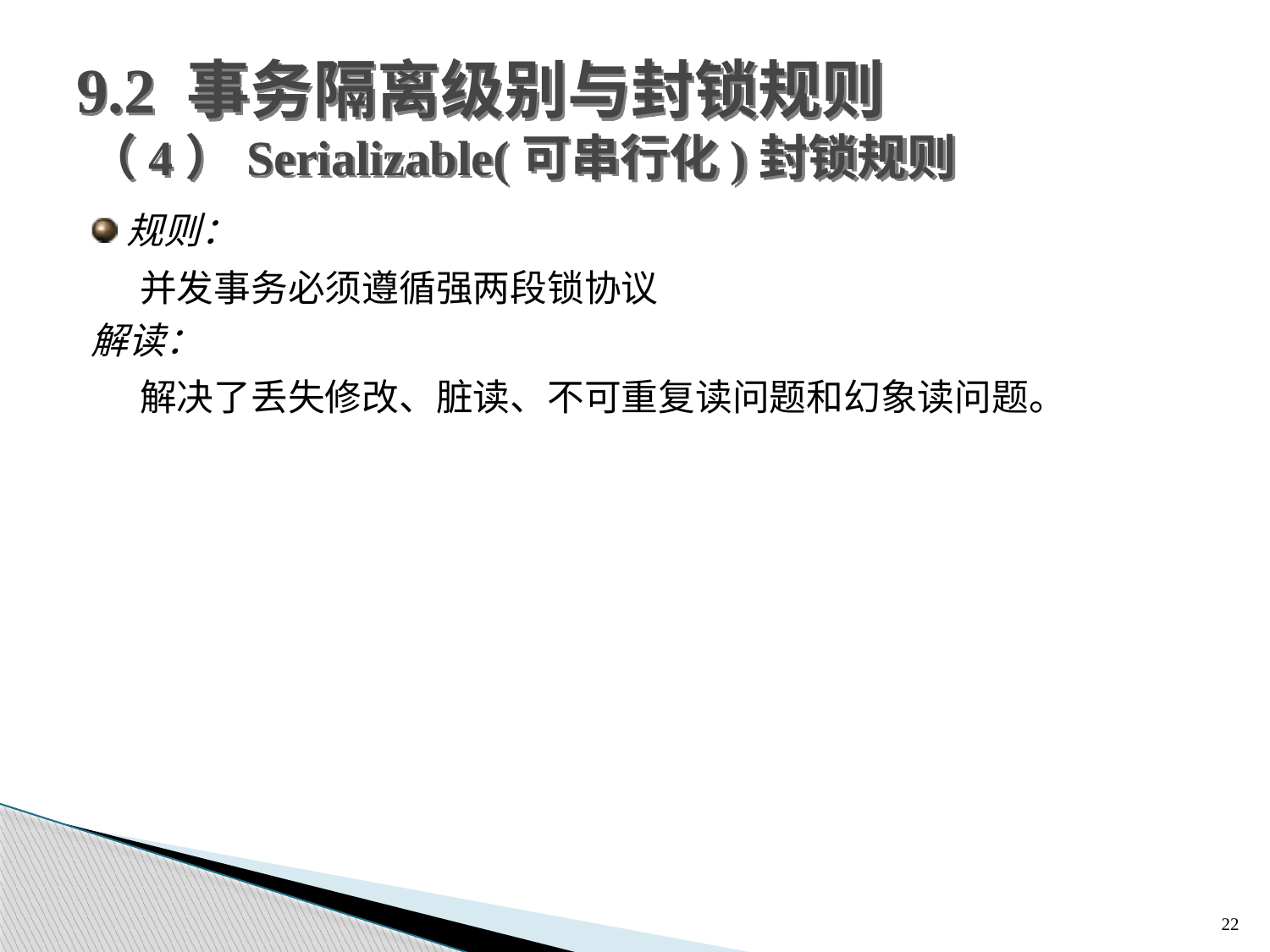

# 9.2 事务隔离级别与封锁规则 （4）Serializable(可串行化)封锁规则
规则：
    并发事务必须遵循强两段锁协议
解读：
    解决了丢失修改、脏读、不可重复读问题和幻象读问题。

22